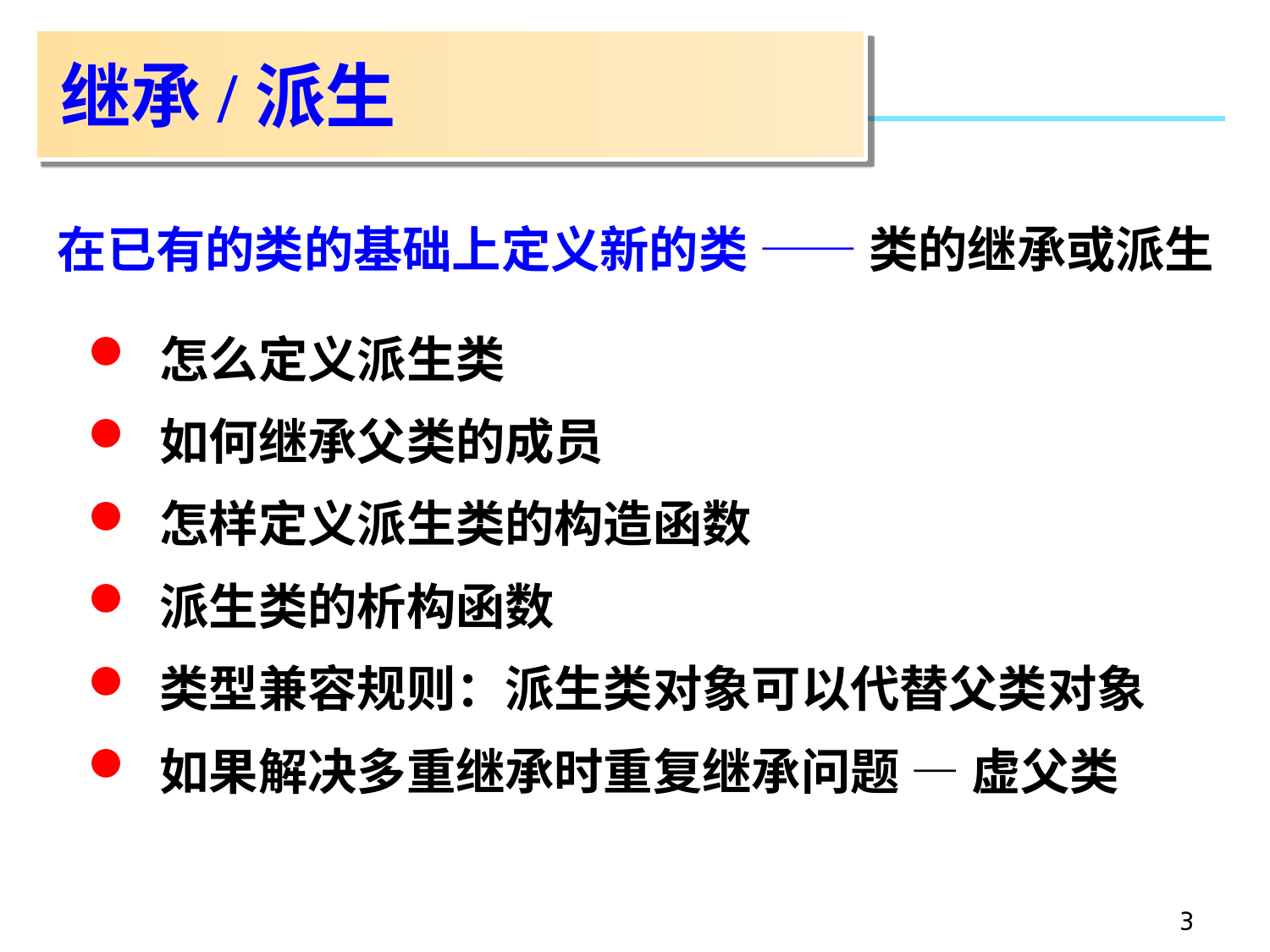

# 继承/派生
在已有的类的基础上定义新的类 —— 类的继承或派生
 怎么定义派生类
 如何继承父类的成员
 怎样定义派生类的构造函数
 派生类的析构函数
 类型兼容规则：派生类对象可以代替父类对象
 如果解决多重继承时重复继承问题 — 虚父类
3